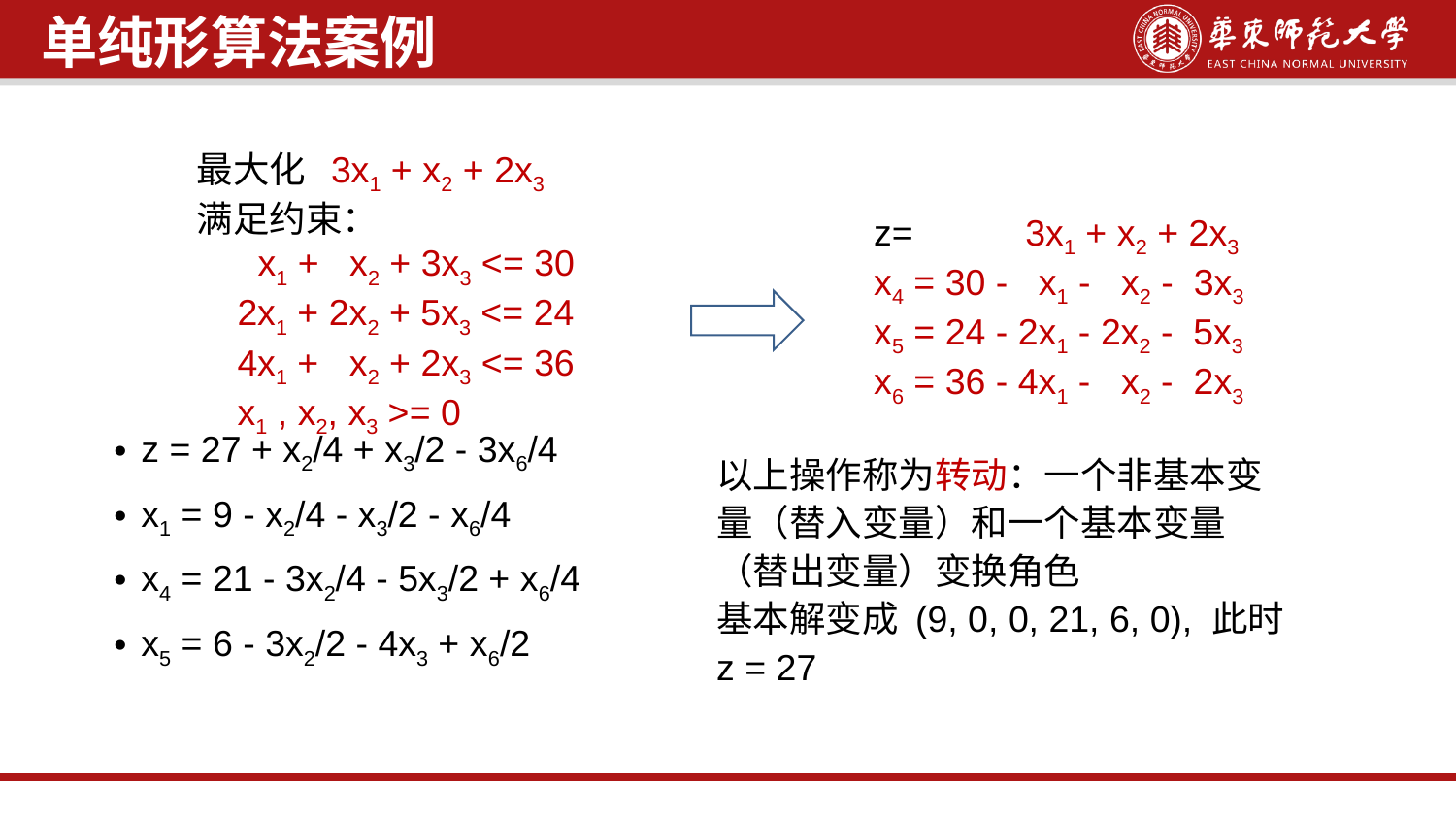

单纯形算法案例
最大化  3x1 + x2 + 2x3
满足约束：
      x1 +   x2 + 3x3 <= 30
    2x1 + 2x2 + 5x3 <= 24
    4x1 +   x2 + 2x3 <= 36
    x1 , x2, x3 >= 0
z=           3x1 + x2 + 2x3
x4 = 30 -   x1 -   x2 -  3x3
x5 = 24 - 2x1 - 2x2 -  5x3
x6 = 36 - 4x1 -   x2 -  2x3

z = 27 + x2/4 + x3/2 - 3x6/4
x1 = 9 - x2/4 - x3/2 - x6/4
x4 = 21 - 3x2/4 - 5x3/2 + x6/4
x5 = 6 - 3x2/2 - 4x3 + x6/2

以上操作称为转动：一个非基本变量（替入变量）和一个基本变量（替出变量）变换角色
基本解变成 (9, 0, 0, 21, 6, 0), 此时z = 27